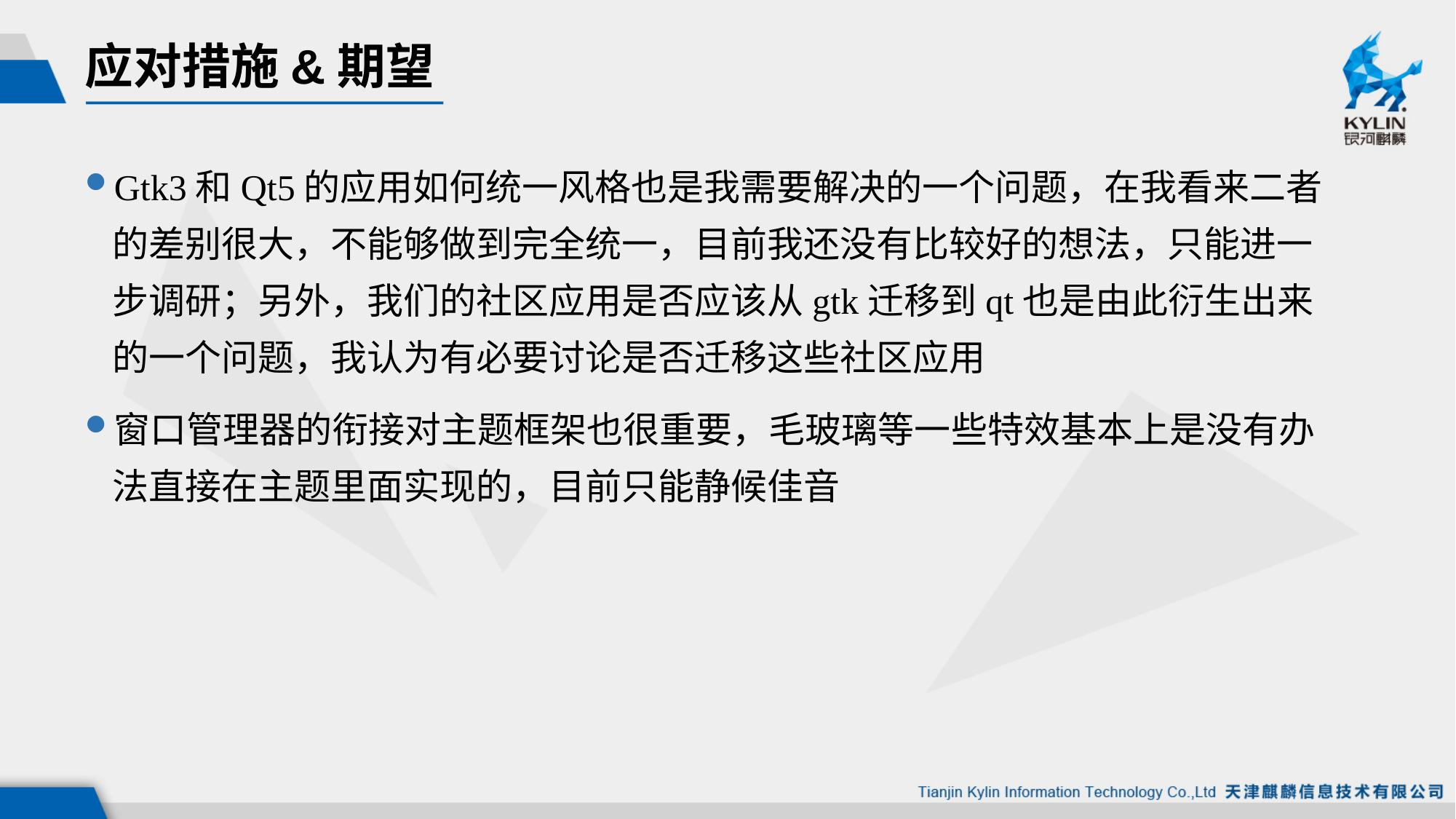

# 应对措施&期望
Gtk3和Qt5的应用如何统一风格也是我需要解决的一个问题，在我看来二者的差别很大，不能够做到完全统一，目前我还没有比较好的想法，只能进一步调研；另外，我们的社区应用是否应该从gtk迁移到qt也是由此衍生出来的一个问题，我认为有必要讨论是否迁移这些社区应用
窗口管理器的衔接对主题框架也很重要，毛玻璃等一些特效基本上是没有办法直接在主题里面实现的，目前只能静候佳音